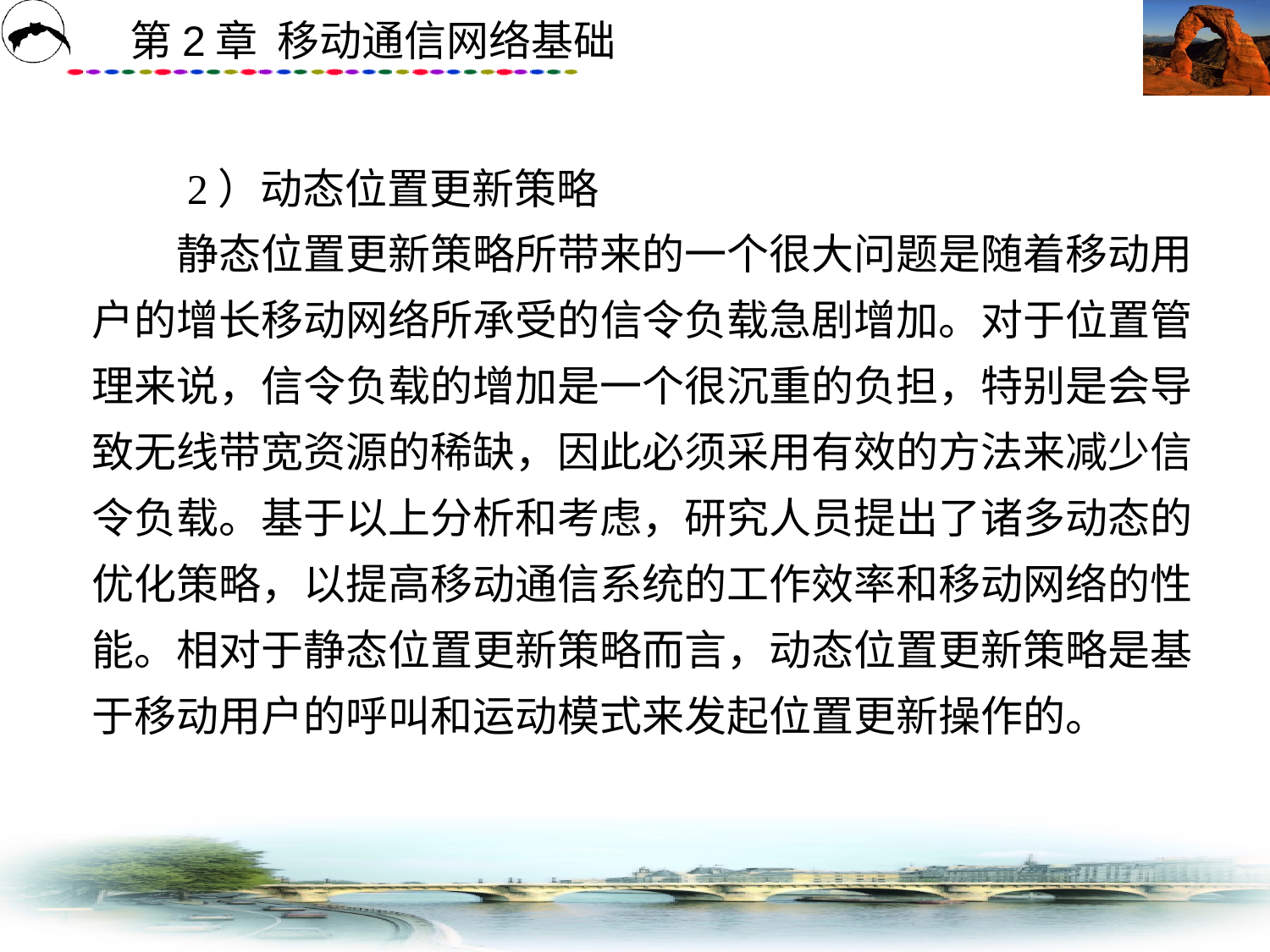

# 2）动态位置更新策略 　　静态位置更新策略所带来的一个很大问题是随着移动用户的增长移动网络所承受的信令负载急剧增加。对于位置管理来说，信令负载的增加是一个很沉重的负担，特别是会导致无线带宽资源的稀缺，因此必须采用有效的方法来减少信令负载。基于以上分析和考虑，研究人员提出了诸多动态的优化策略，以提高移动通信系统的工作效率和移动网络的性能。相对于静态位置更新策略而言，动态位置更新策略是基于移动用户的呼叫和运动模式来发起位置更新操作的。